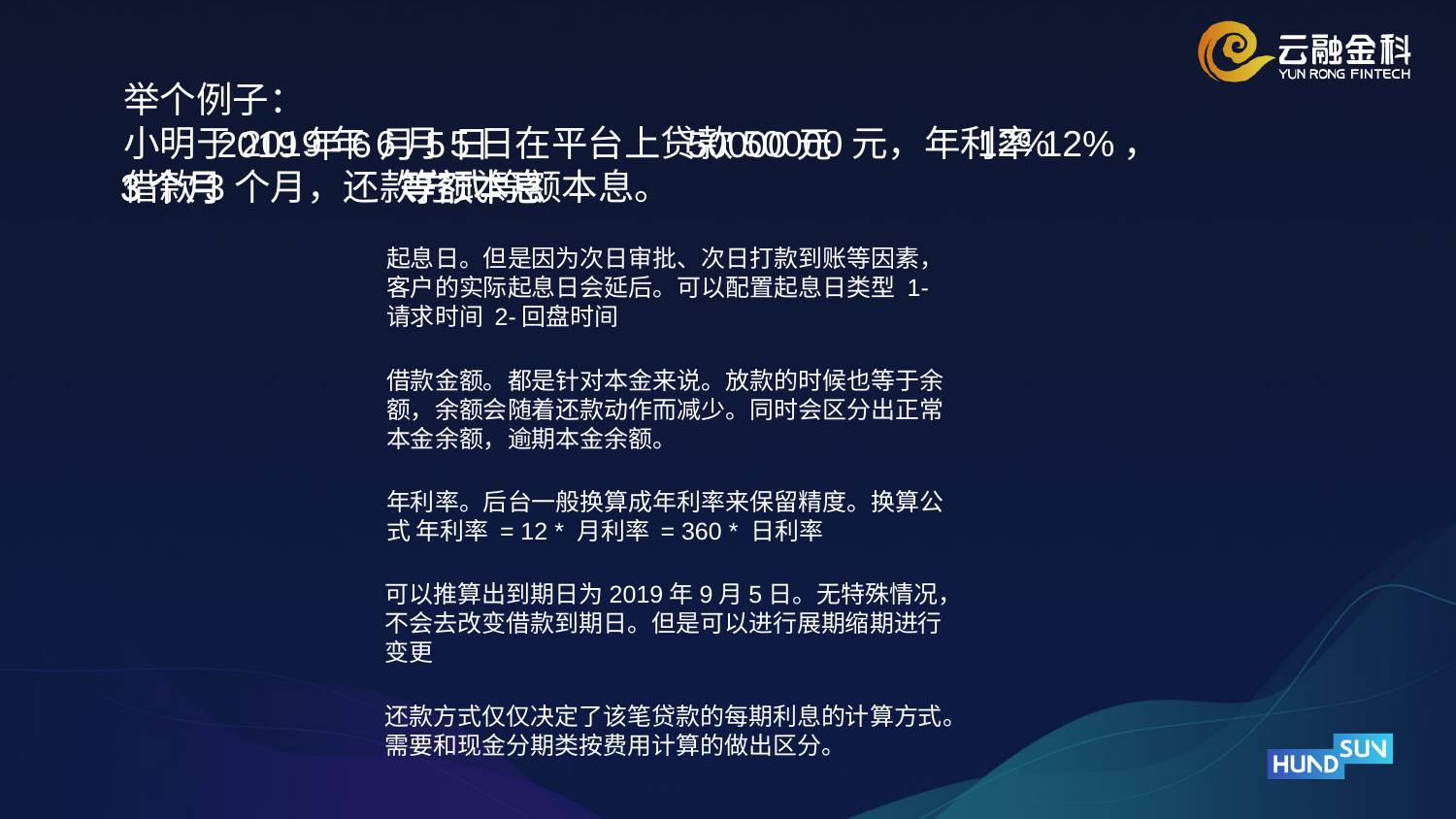

举个例子：
小明于2019年6月5日在平台上贷款50000元，年利率12%，借款3个月，还款方式等额本息。
12%
2019年6月5日
50000元
3个月
等额本息
等额本息
3个月
起息日。但是因为次日审批、次日打款到账等因素，客户的实际起息日会延后。可以配置起息日类型 1-请求时间 2-回盘时间
借款金额。都是针对本金来说。放款的时候也等于余额，余额会随着还款动作而减少。同时会区分出正常本金余额，逾期本金余额。
年利率。后台一般换算成年利率来保留精度。换算公式 年利率 = 12 * 月利率 = 360 * 日利率
可以推算出到期日为2019年9月5日。无特殊情况，不会去改变借款到期日。但是可以进行展期缩期进行变更
还款方式仅仅决定了该笔贷款的每期利息的计算方式。需要和现金分期类按费用计算的做出区分。